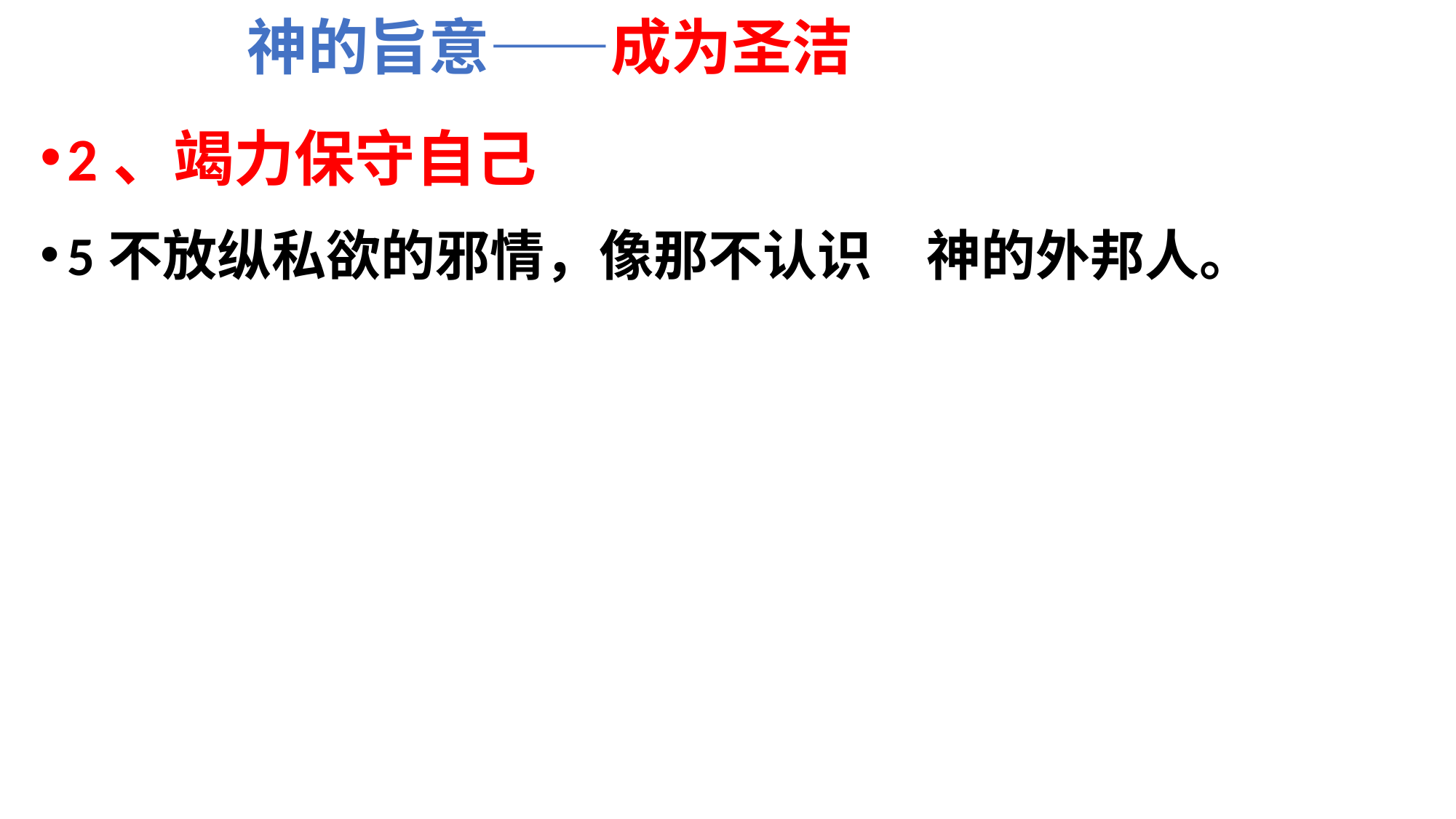

# 神的旨意——成为圣洁
2、竭力保守自己
5不放纵私欲的邪情，像那不认识　神的外邦人。